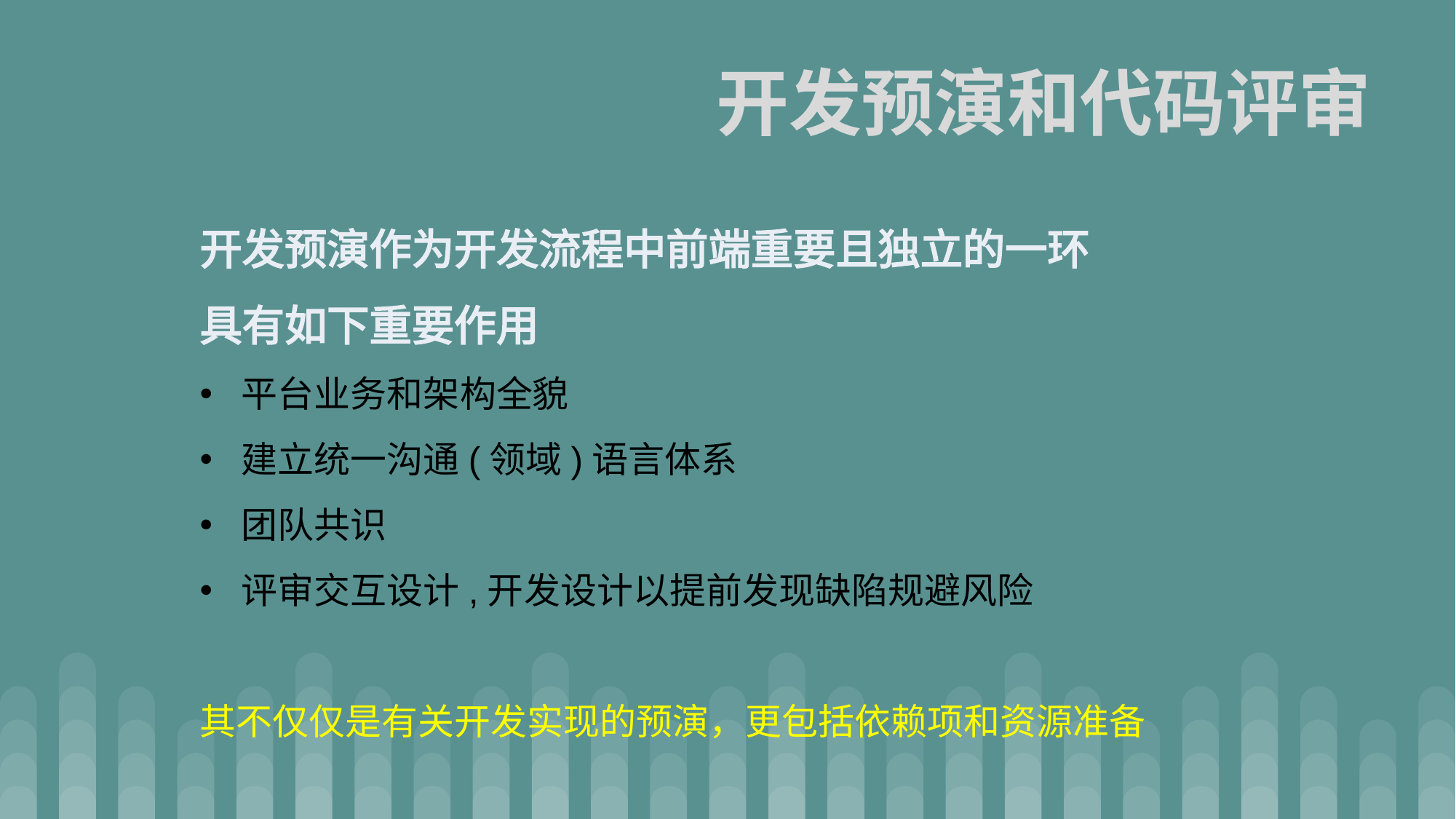

开发预演和代码评审
开发预演作为开发流程中前端重要且独立的一环
具有如下重要作用
  平台业务和架构全貌
  建立统一沟通(领域)语言体系
  团队共识
  评审交互设计,开发设计以提前发现缺陷规避风险

其不仅仅是有关开发实现的预演，更包括依赖项和资源准备